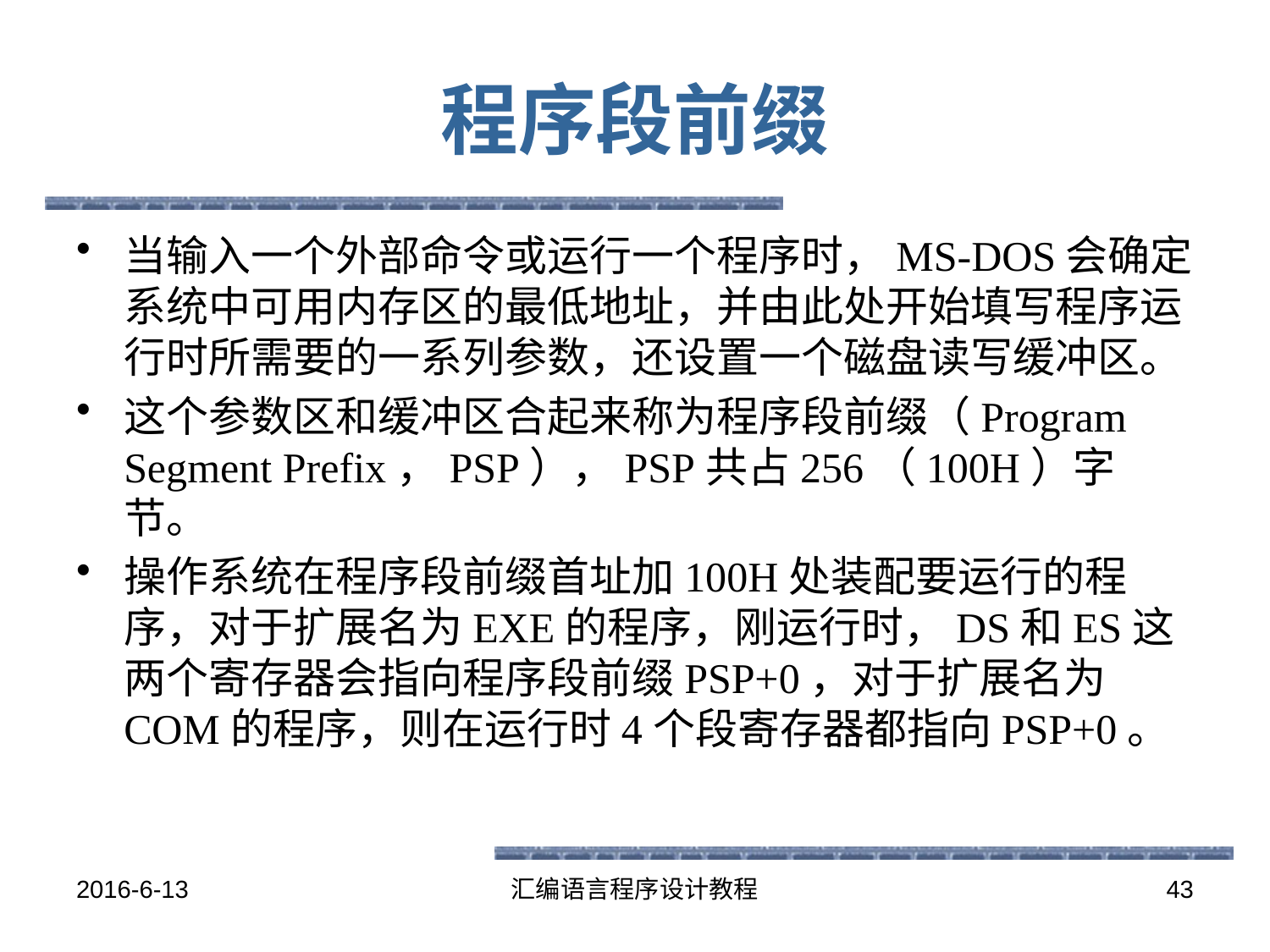

# 程序段前缀
当输入一个外部命令或运行一个程序时，MS-DOS会确定系统中可用内存区的最低地址，并由此处开始填写程序运行时所需要的一系列参数，还设置一个磁盘读写缓冲区。
这个参数区和缓冲区合起来称为程序段前缀（Program Segment Prefix，PSP），PSP共占256（100H）字节。
操作系统在程序段前缀首址加100H处装配要运行的程序，对于扩展名为EXE的程序，刚运行时，DS和ES这两个寄存器会指向程序段前缀PSP+0，对于扩展名为COM的程序，则在运行时4个段寄存器都指向PSP+0。
2016-6-13
汇编语言程序设计教程
43